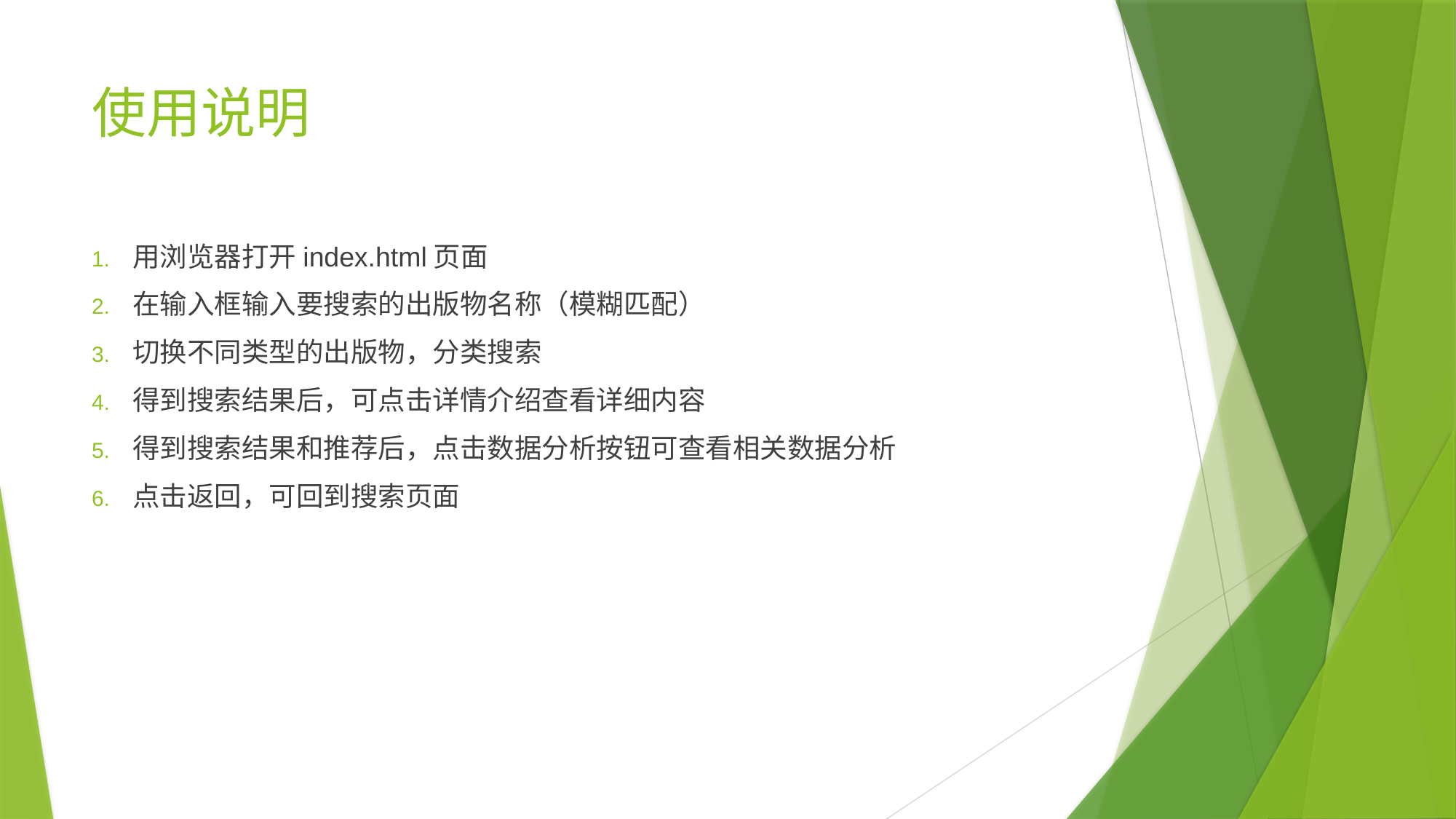

# 使用说明
用浏览器打开index.html页面
在输入框输入要搜索的出版物名称（模糊匹配）
切换不同类型的出版物，分类搜索
得到搜索结果后，可点击详情介绍查看详细内容
得到搜索结果和推荐后，点击数据分析按钮可查看相关数据分析
点击返回，可回到搜索页面